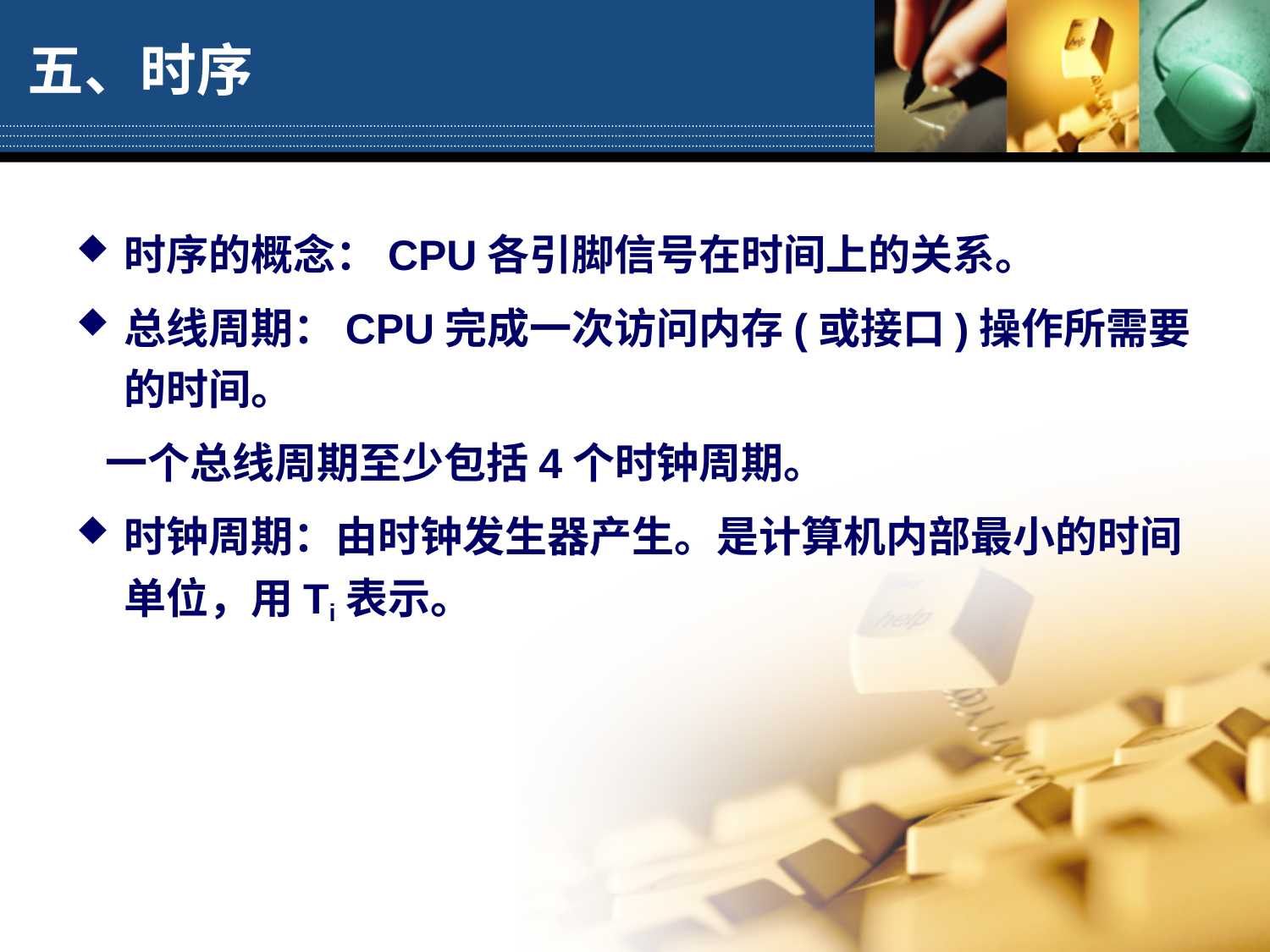

# 五、时序
时序的概念：CPU各引脚信号在时间上的关系。
总线周期：CPU完成一次访问内存(或接口)操作所需要的时间。
  一个总线周期至少包括4个时钟周期。
时钟周期：由时钟发生器产生。是计算机内部最小的时间单位，用Ti表示。